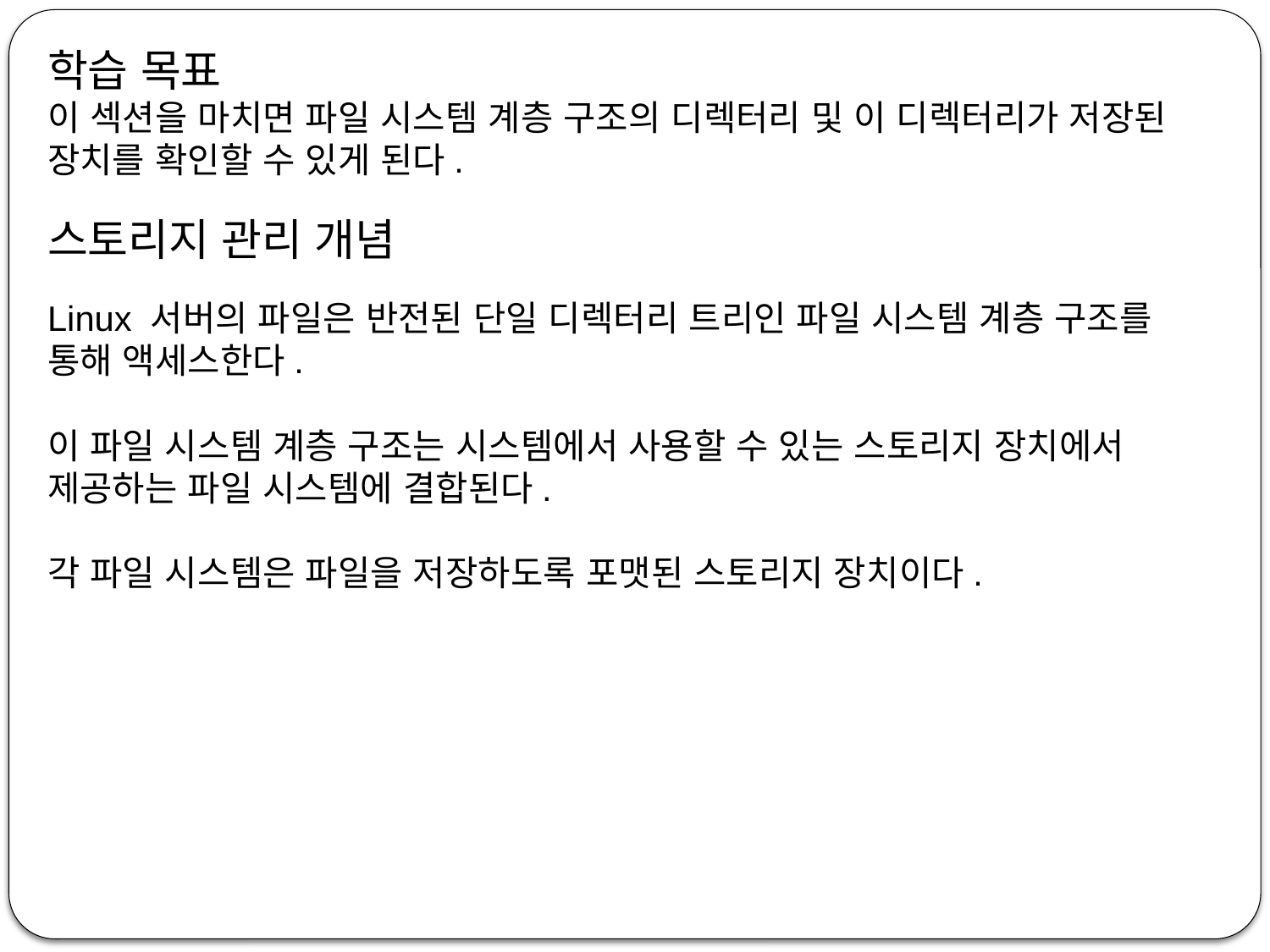

학습 목표
이 섹션을 마치면 파일 시스템 계층 구조의 디렉터리 및 이 디렉터리가 저장된 장치를 확인할 수 있게 된다.

스토리지 관리 개념

Linux 서버의 파일은 반전된 단일 디렉터리 트리인 파일 시스템 계층 구조를 통해 액세스한다.

이 파일 시스템 계층 구조는 시스템에서 사용할 수 있는 스토리지 장치에서 제공하는 파일 시스템에 결합된다.

각 파일 시스템은 파일을 저장하도록 포맷된 스토리지 장치이다.